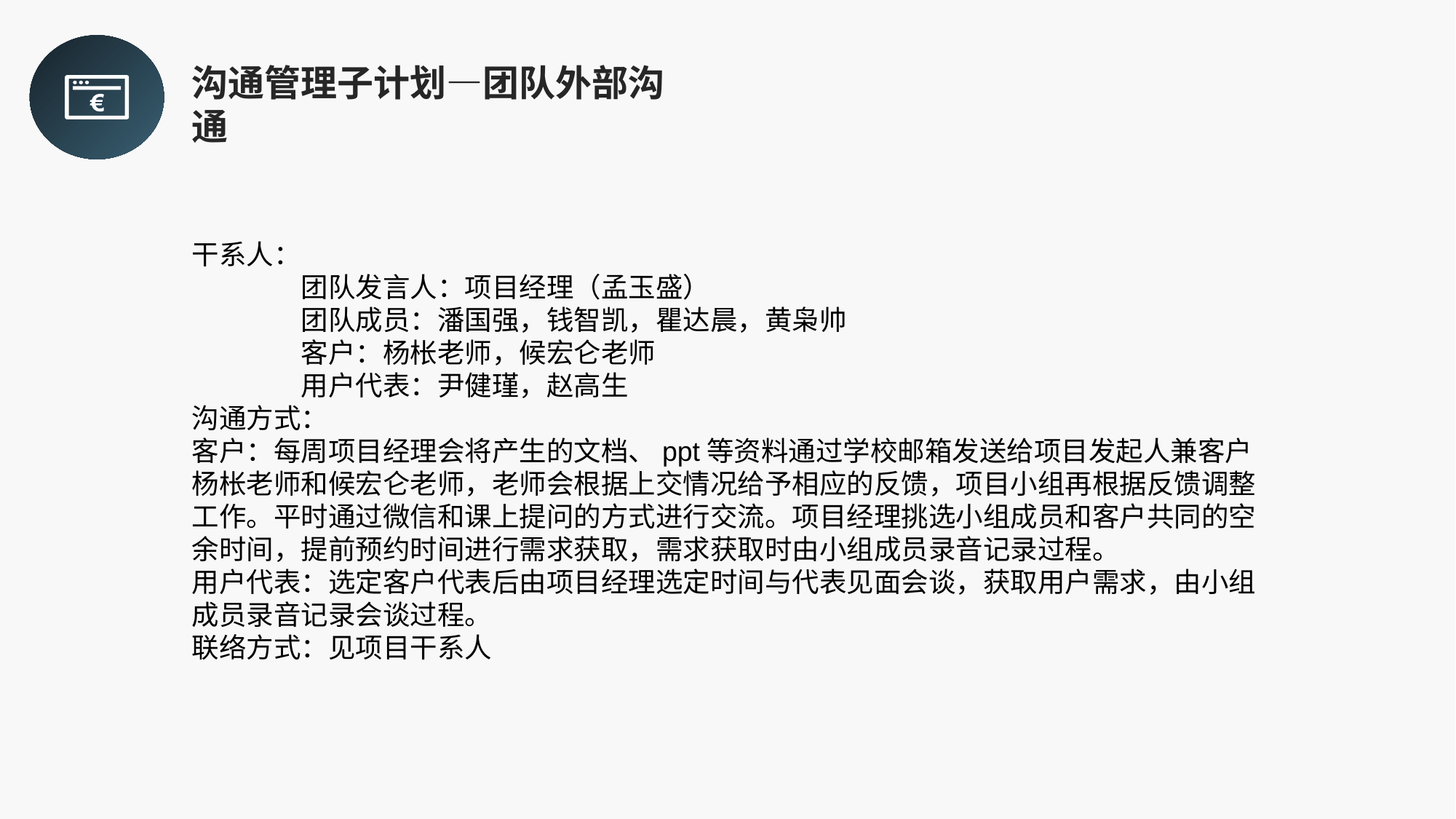

沟通管理子计划—团队外部沟通

干系人：
	团队发言人：项目经理（孟玉盛）
	团队成员：潘国强，钱智凯，瞿达晨，黄枭帅
	客户：杨枨老师，候宏仑老师
	用户代表：尹健瑾，赵高生
沟通方式：
客户：每周项目经理会将产生的文档、ppt等资料通过学校邮箱发送给项目发起人兼客户杨枨老师和候宏仑老师，老师会根据上交情况给予相应的反馈，项目小组再根据反馈调整工作。平时通过微信和课上提问的方式进行交流。项目经理挑选小组成员和客户共同的空余时间，提前预约时间进行需求获取，需求获取时由小组成员录音记录过程。
用户代表：选定客户代表后由项目经理选定时间与代表见面会谈，获取用户需求，由小组成员录音记录会谈过程。
联络方式：见项目干系人